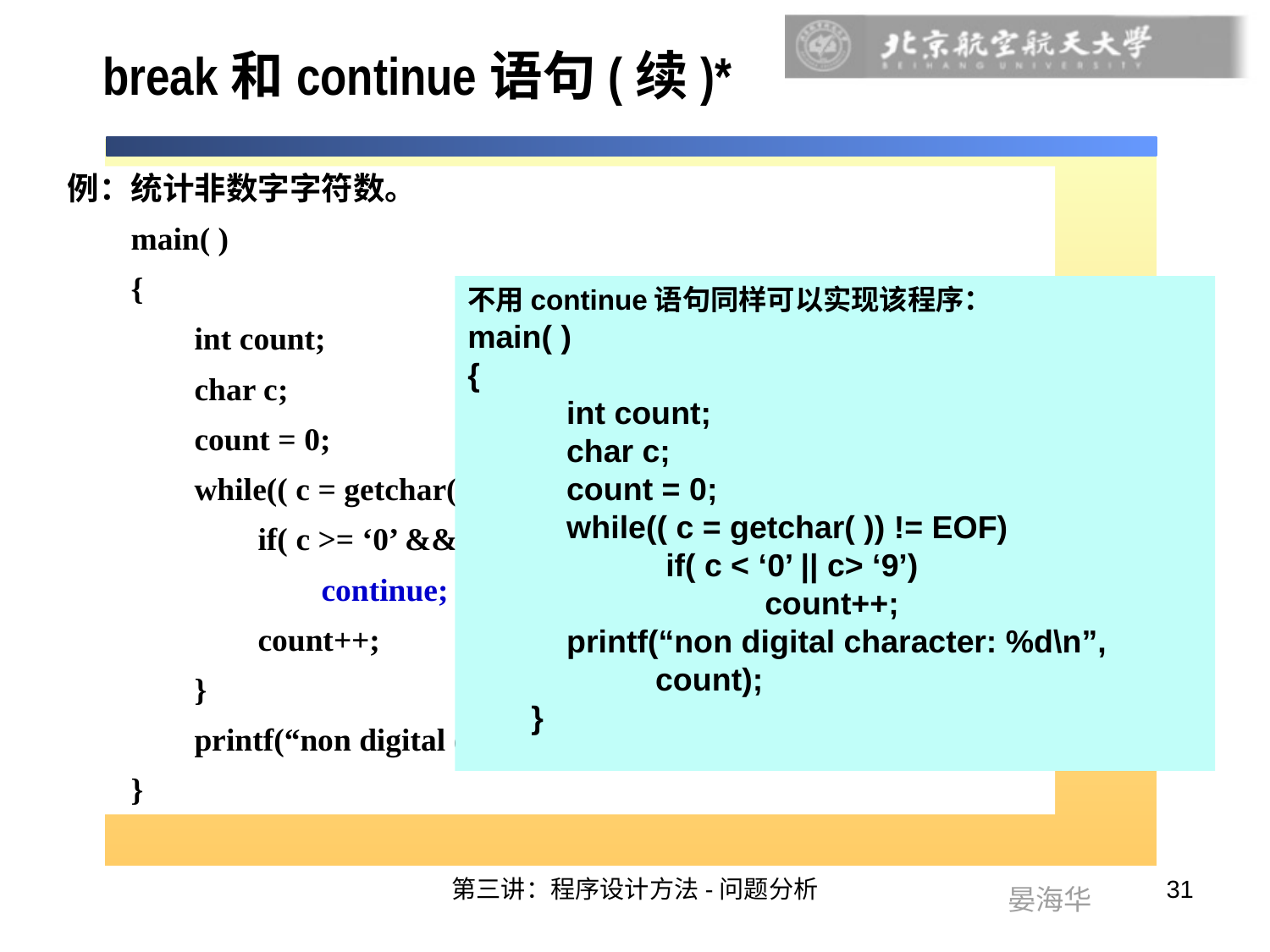

break和continue语句(续)*
例：统计非数字字符数。
main( )
{
int count;
char c;
count = 0;
while(( c = getchar( )) != EOF){
if( c >= ‘0’ && c <= ‘9’)
continue;
count++;
}
printf(“non digital character: %d\n”, count);
}
不用continue语句同样可以实现该程序：
main( )
{
    int count;
    char c;
    count = 0;
    while(( c = getchar( )) != EOF)
        if( c < ‘0’ || c> ‘9’)
            count++;
    printf(“non digital character: %d\n”,
              count);
}

第三讲：程序设计方法-问题分析
31